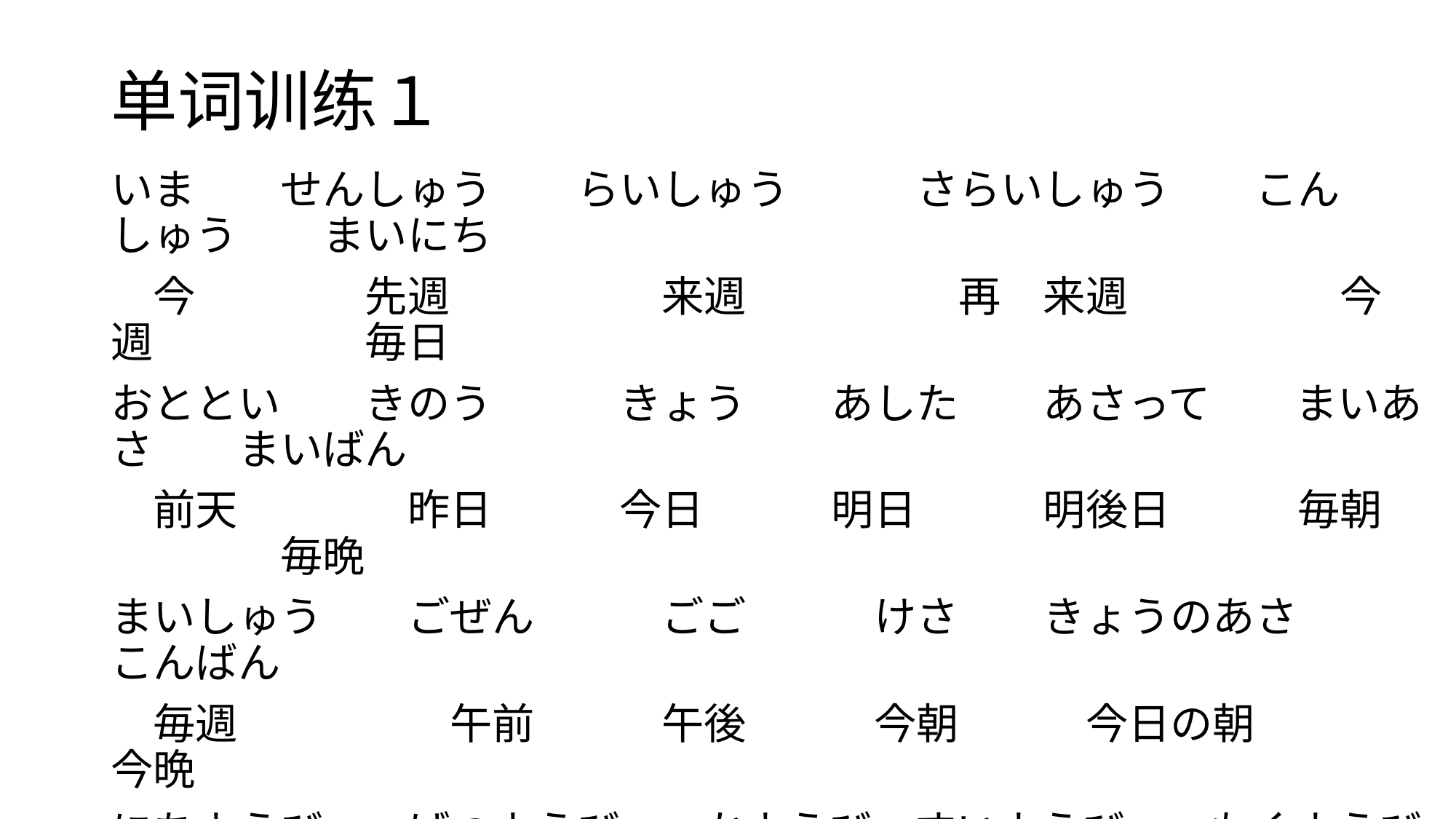

# 单词训练１
いま　　せんしゅう　　らいしゅう　　　さらいしゅう　　こんしゅう　　まいにち
　今　　　　先週　　　　　来週　　　　　再　来週　　　　　今週　　　　　毎日
おととい　　きのう　　　きょう　　あした　　あさって　　まいあさ　　まいばん
　前天　　　　昨日　　　今日　　　明日　　　明後日　　　毎朝　　　　毎晩
まいしゅう　　ごぜん　　　ごご　　　けさ　　きょうのあさ　　こんばん
　毎週　　　　　午前　　　午後　　　今朝　　　今日の朝　　　今晩
にちようび　　げつようび　　かようび　すいようび　　もくようび　きんようび
　日曜日　　　　月曜日　　　　火曜日　　水曜日　　　　木曜日　　　金曜日
どようび　　らいねん　　きょねん　　よる　　ばん　　あさ　　がっこう　　あす
土曜日　　　　来年　　　　去年　　　　夜　　　晩　　　　朝　　　学校　　　明日